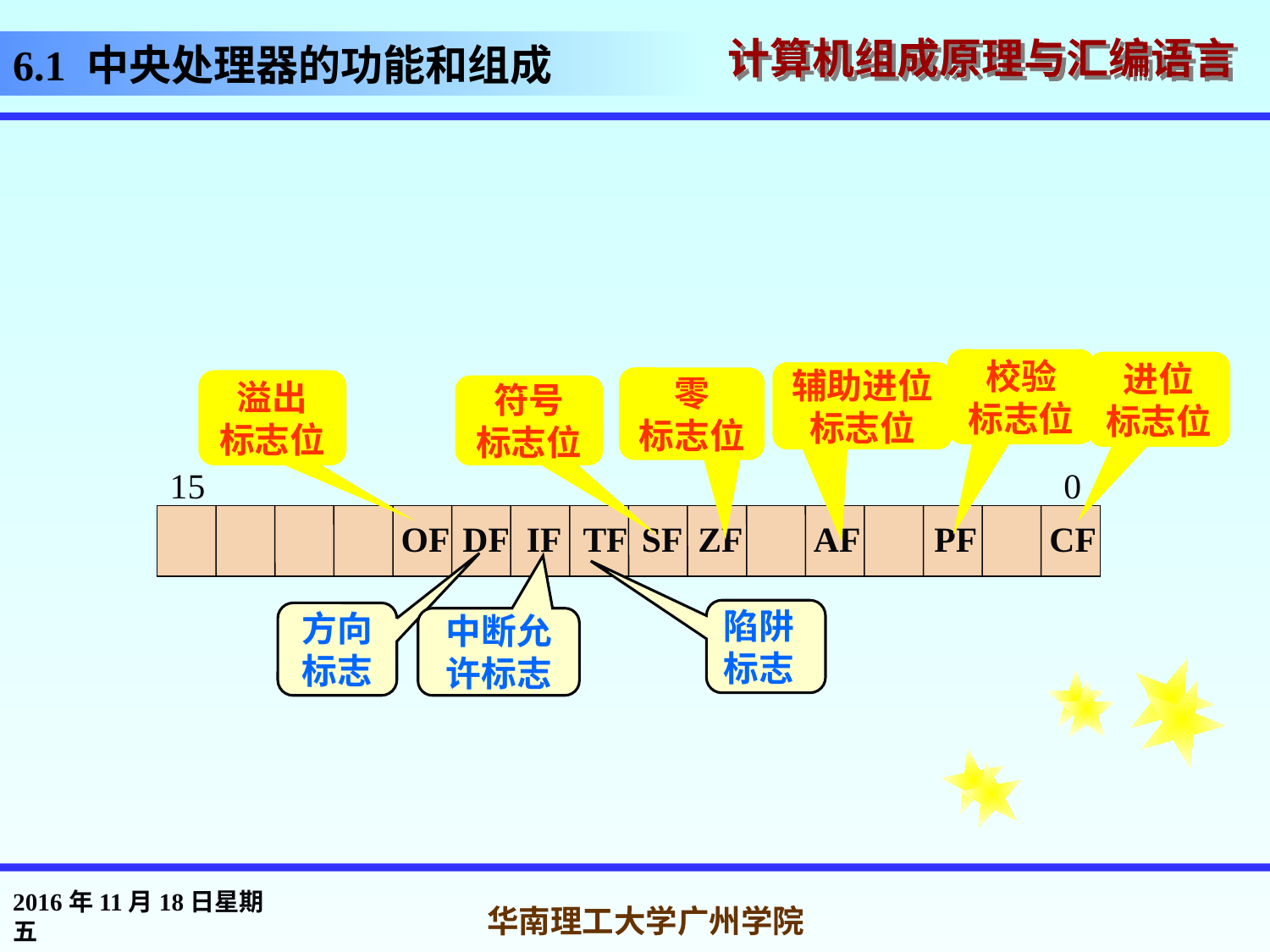

# 6.1 中央处理器的功能和组成
校验
标志位
进位
标志位
辅助进位
标志位
零
标志位
溢出
标志位
符号
标志位
15
0

OF
DF
IF
TF
SF
ZF
AF
PF
CF
陷阱标志
方向
标志
中断允许标志
2016年11月18日星期五
华南理工大学广州学院